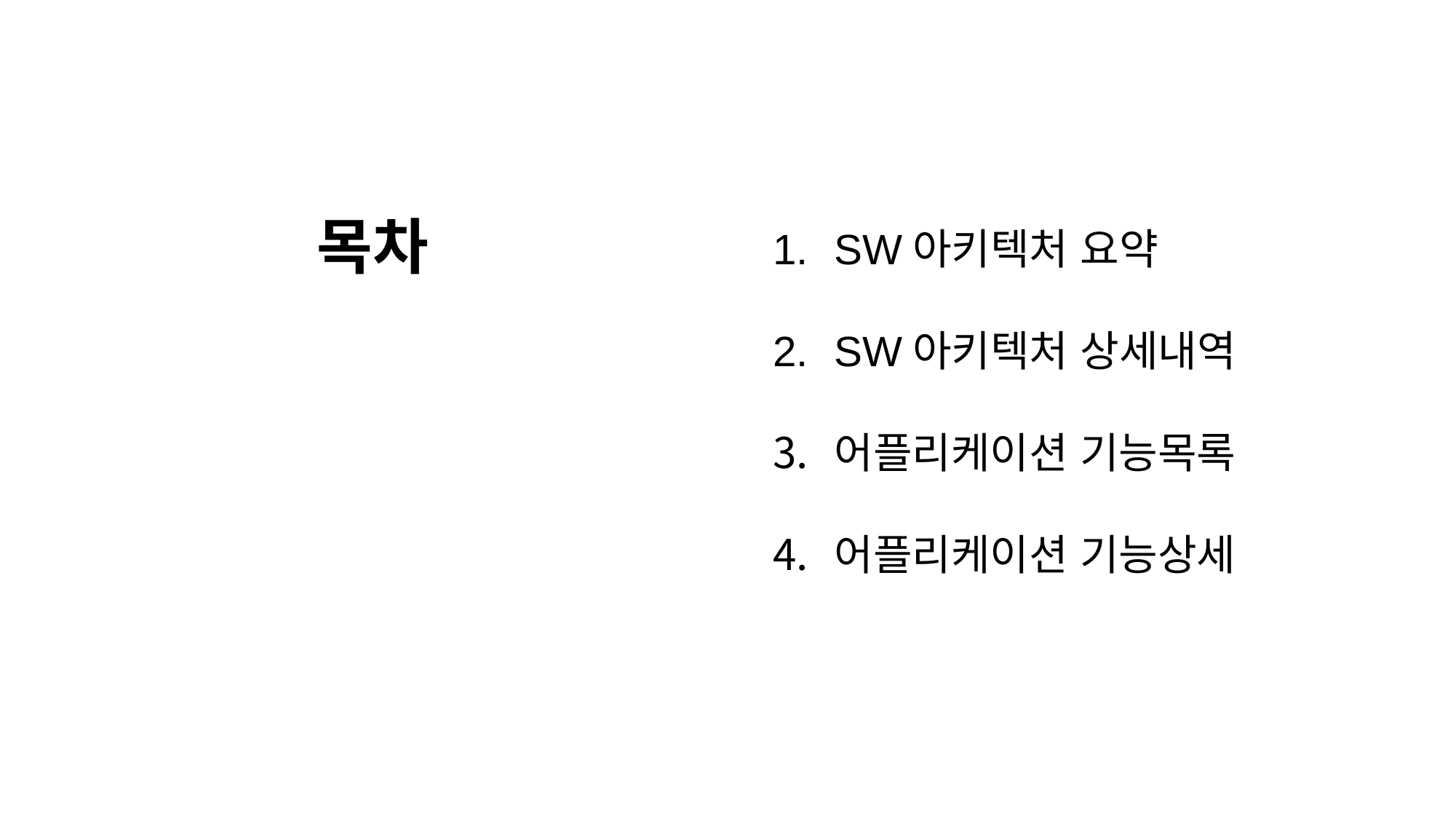

SW아키텍처 요약
SW아키텍처 상세내역
어플리케이션 기능목록
어플리케이션 기능상세
목차